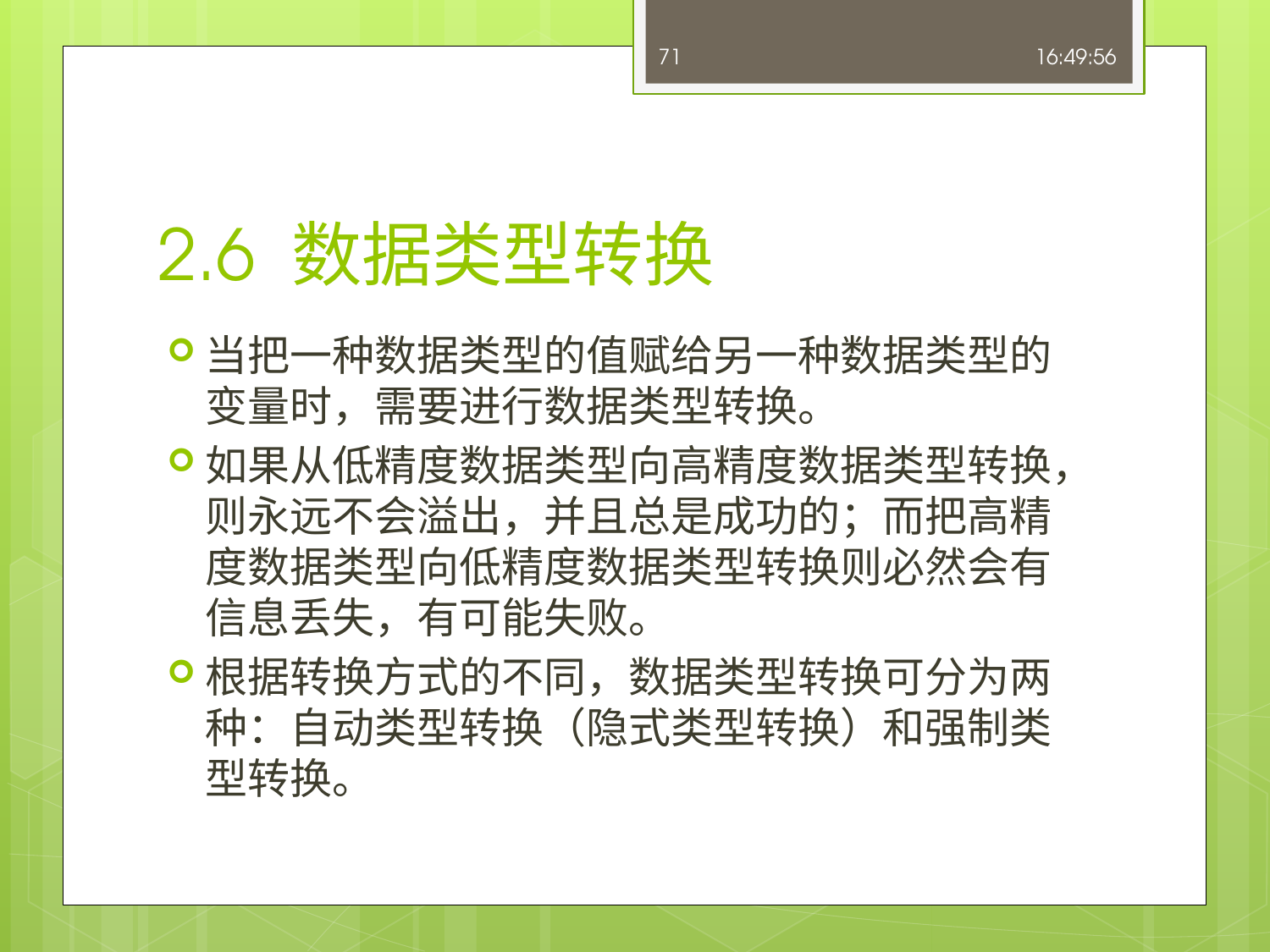

71
16:49:56
# 2.6 数据类型转换
当把一种数据类型的值赋给另一种数据类型的变量时，需要进行数据类型转换。
如果从低精度数据类型向高精度数据类型转换，则永远不会溢出，并且总是成功的；而把高精度数据类型向低精度数据类型转换则必然会有信息丢失，有可能失败。
根据转换方式的不同，数据类型转换可分为两种：自动类型转换（隐式类型转换）和强制类型转换。